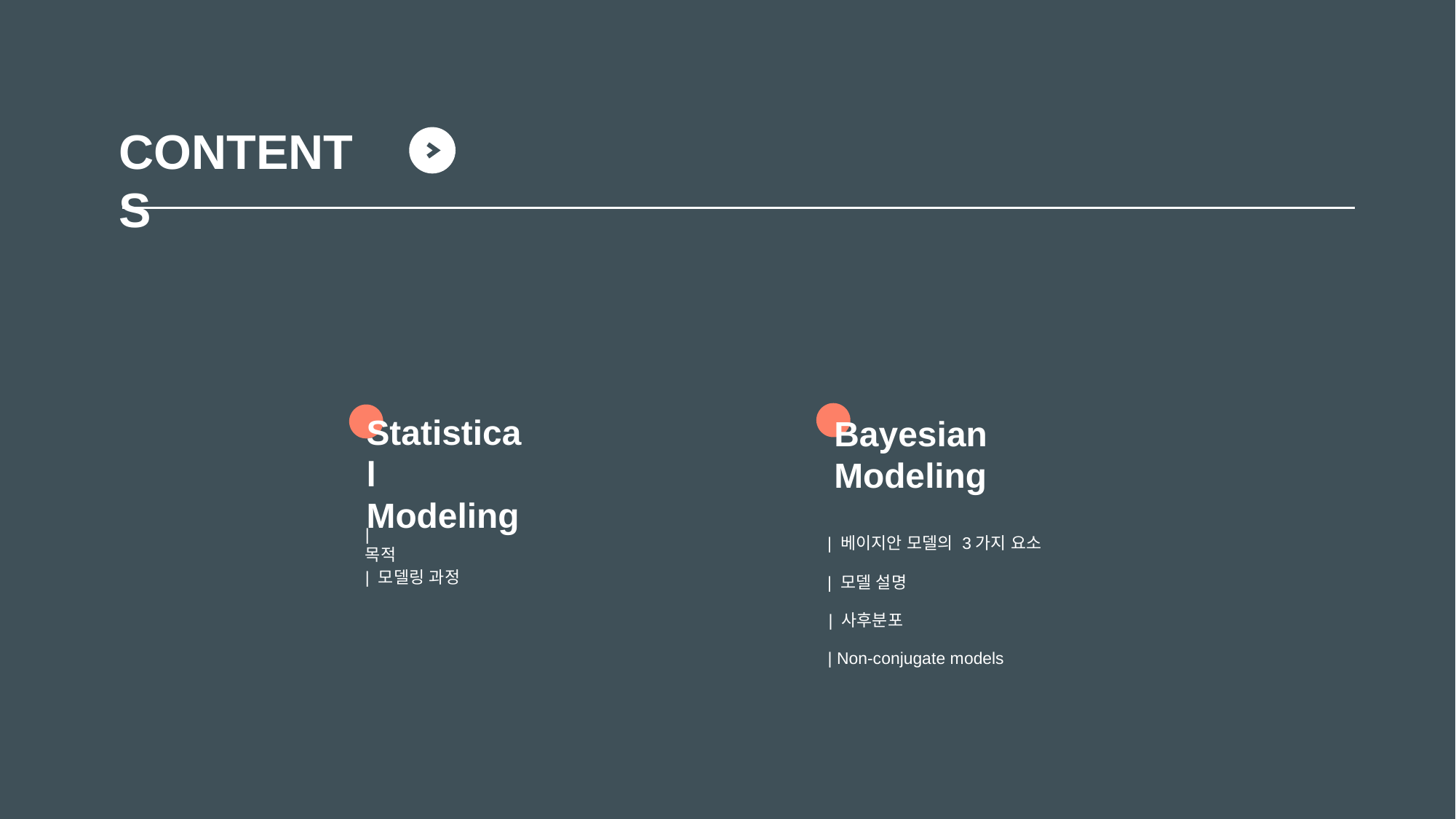

CONTENTS

Statistical
Modeling
Bayesian
Modeling
| 목적
| 모델링 과정

| 베이지안 모델의 3가지 요소
| 모델 설명

| 사후분포
| Non-conjugate models